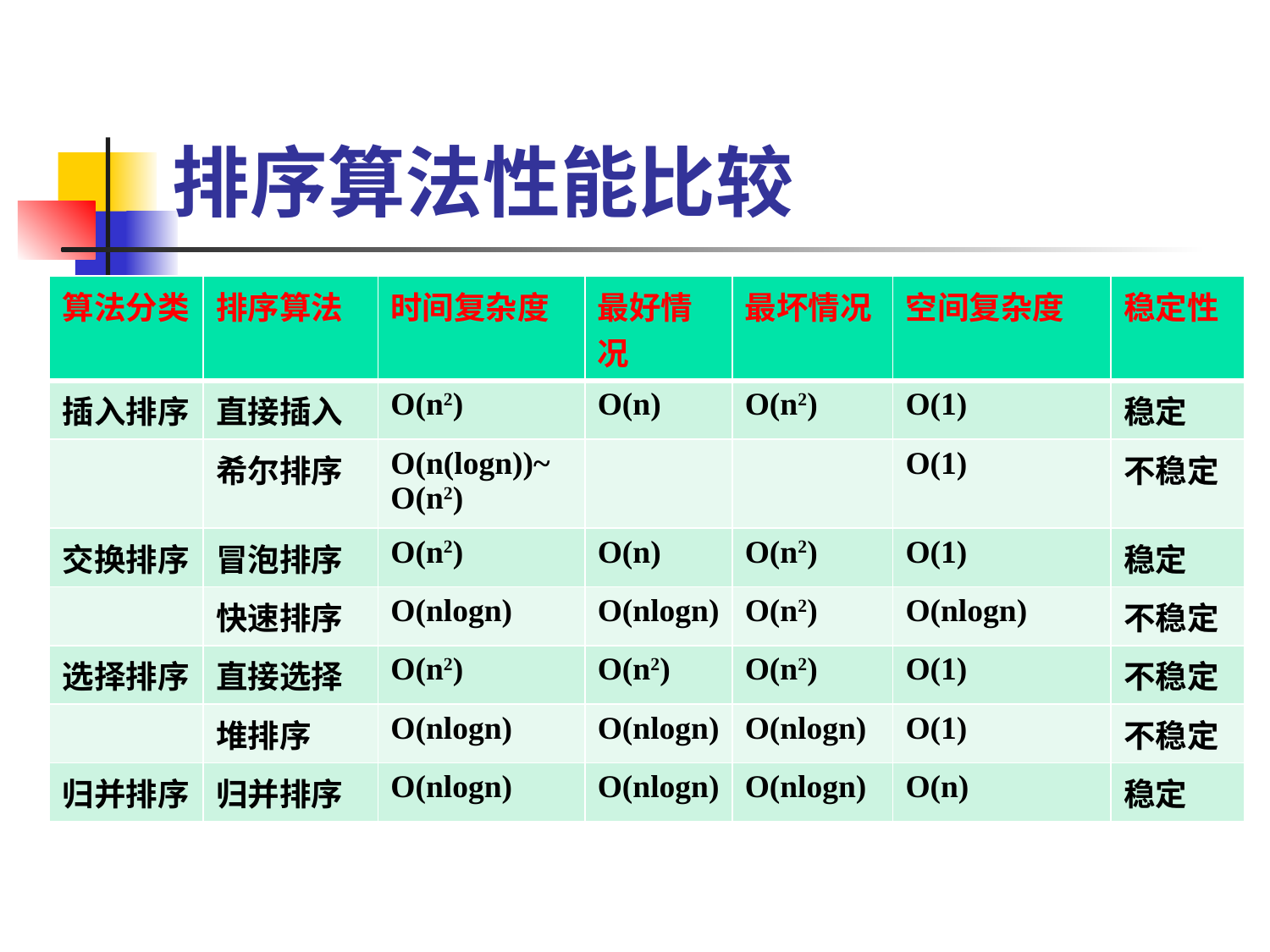

# 排序算法性能比较
| 算法分类 | 排序算法 | 时间复杂度 | 最好情况 | 最坏情况 | 空间复杂度 | 稳定性 |
| --- | --- | --- | --- | --- | --- | --- |
| 插入排序 | 直接插入 | O(n2) | O(n) | O(n2) | O(1) | 稳定 |
|  | 希尔排序 | O(n(logn))~O(n2) |  |  | O(1) | 不稳定 |
| 交换排序 | 冒泡排序 | O(n2) | O(n) | O(n2) | O(1) | 稳定 |
|  | 快速排序 | O(nlogn) | O(nlogn) | O(n2) | O(nlogn) | 不稳定 |
| 选择排序 | 直接选择 | O(n2) | O(n2) | O(n2) | O(1) | 不稳定 |
|  | 堆排序 | O(nlogn) | O(nlogn) | O(nlogn) | O(1) | 不稳定 |
| 归并排序 | 归并排序 | O(nlogn) | O(nlogn) | O(nlogn) | O(n) | 稳定 |
84